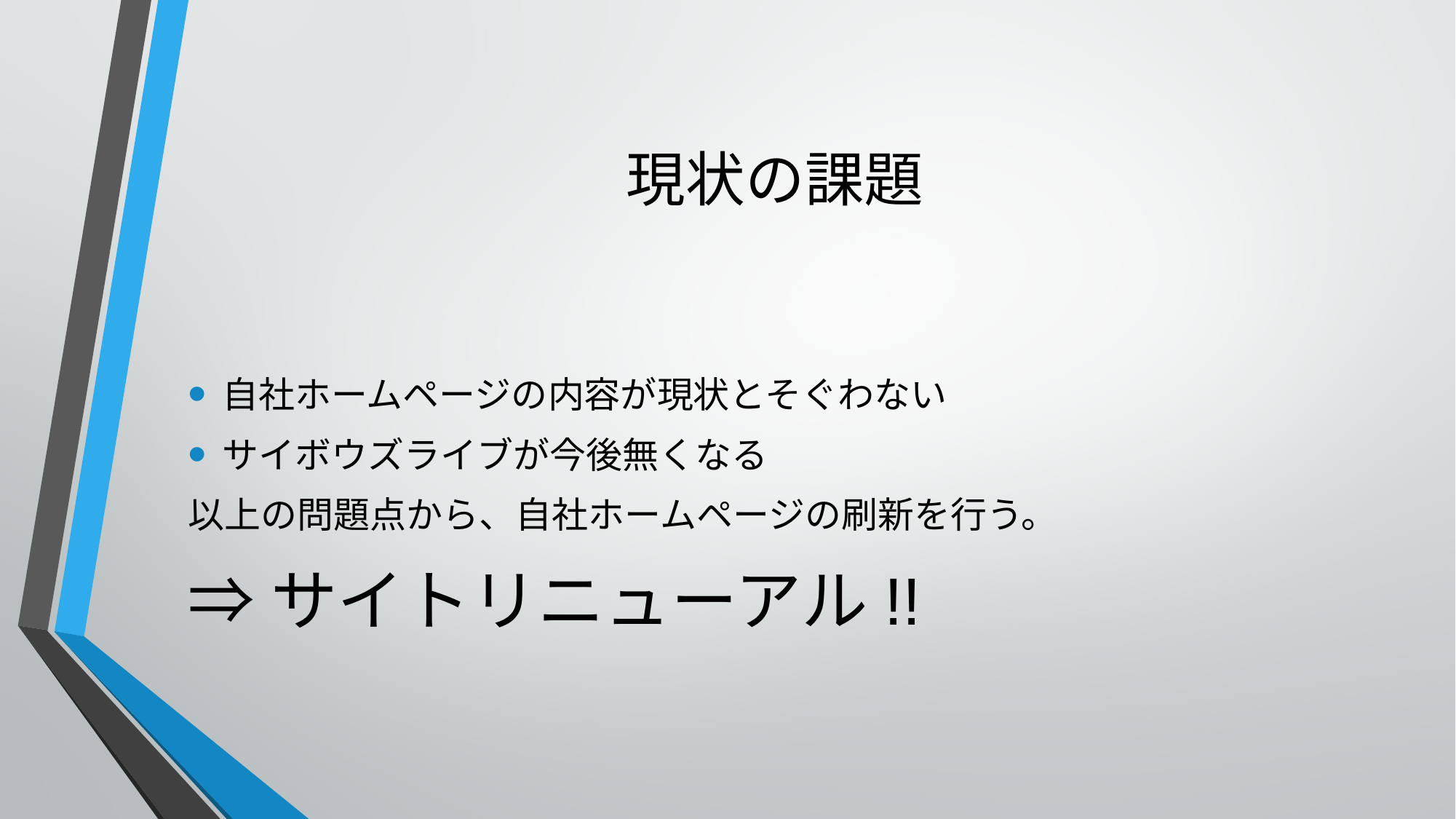

# 現状の課題

自社ホームページの内容が現状とそぐわない
サイボウズライブが今後無くなる
以上の問題点から、自社ホームページの刷新を行う。
⇒サイトリニューアル!!